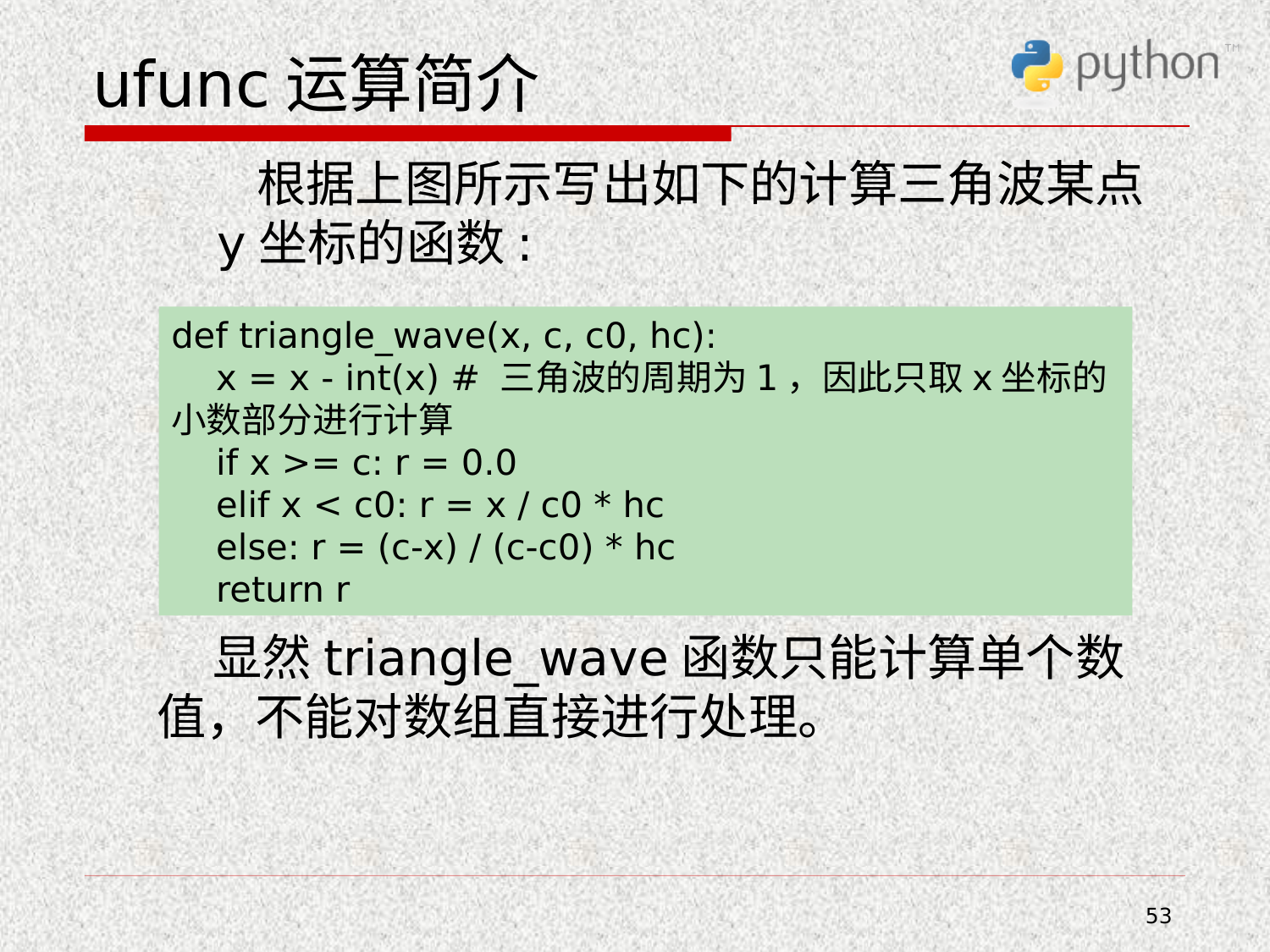

# ufunc运算简介
        根据上图所示写出如下的计算三角波某点y坐标的函数:

          显然triangle_wave函数只能计算单个数值，不能对数组直接进行处理。
def triangle_wave(x, c, c0, hc):
    x = x - int(x) # 三角波的周期为1，因此只取x坐标的小数部分进行计算
    if x >= c: r = 0.0
    elif x < c0: r = x / c0 * hc
    else: r = (c-x) / (c-c0) * hc
    return r
53